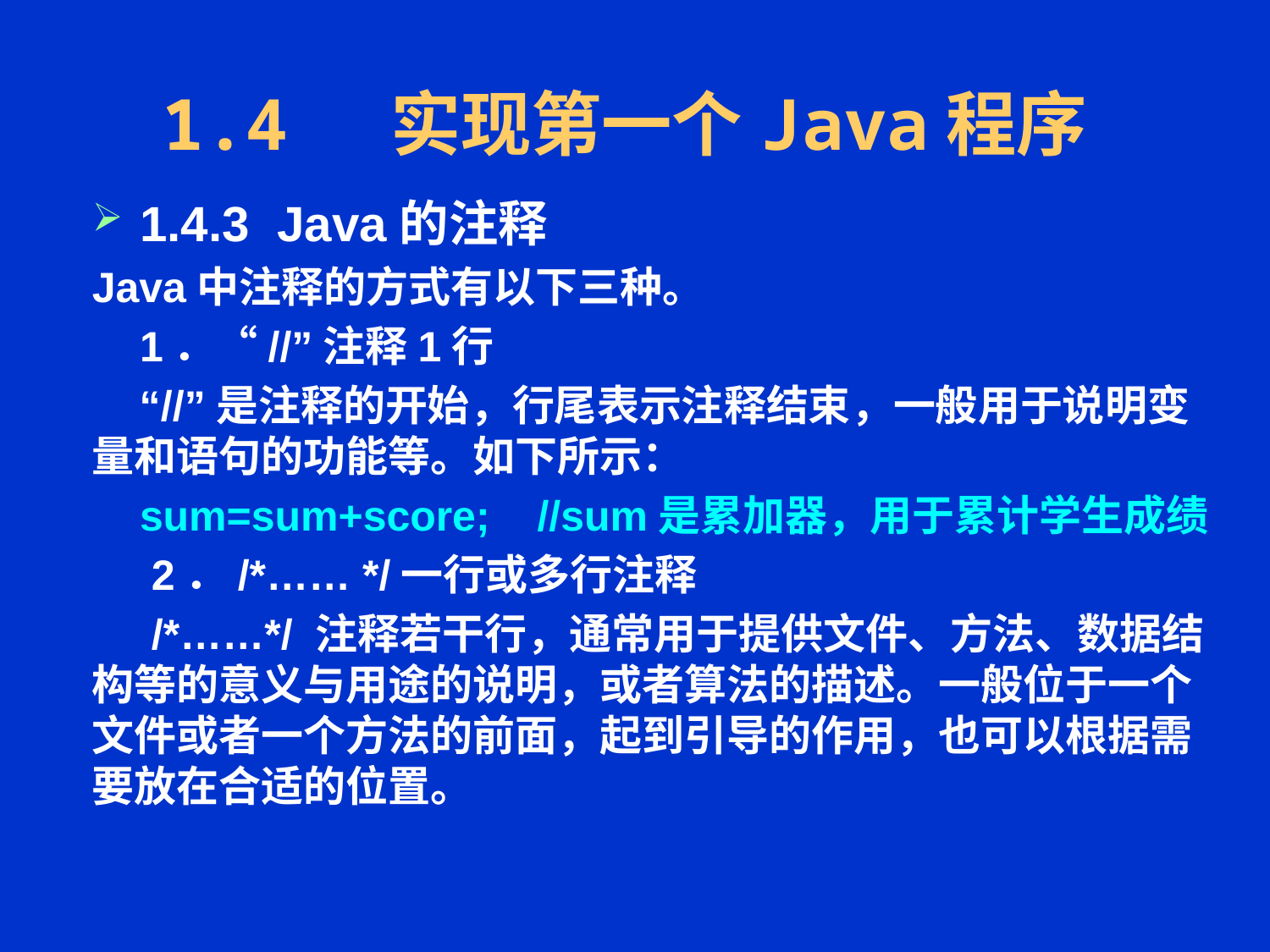

# 1.4  实现第一个Java程序
1.4.3  Java的注释
Java中注释的方式有以下三种。
    1．“//”注释1行
    “//”是注释的开始，行尾表示注释结束，一般用于说明变量和语句的功能等。如下所示：
    sum=sum+score;    //sum是累加器，用于累计学生成绩
     2．/*…… */一行或多行注释
     /*……*/ 注释若干行，通常用于提供文件、方法、数据结构等的意义与用途的说明，或者算法的描述。一般位于一个文件或者一个方法的前面，起到引导的作用，也可以根据需要放在合适的位置。